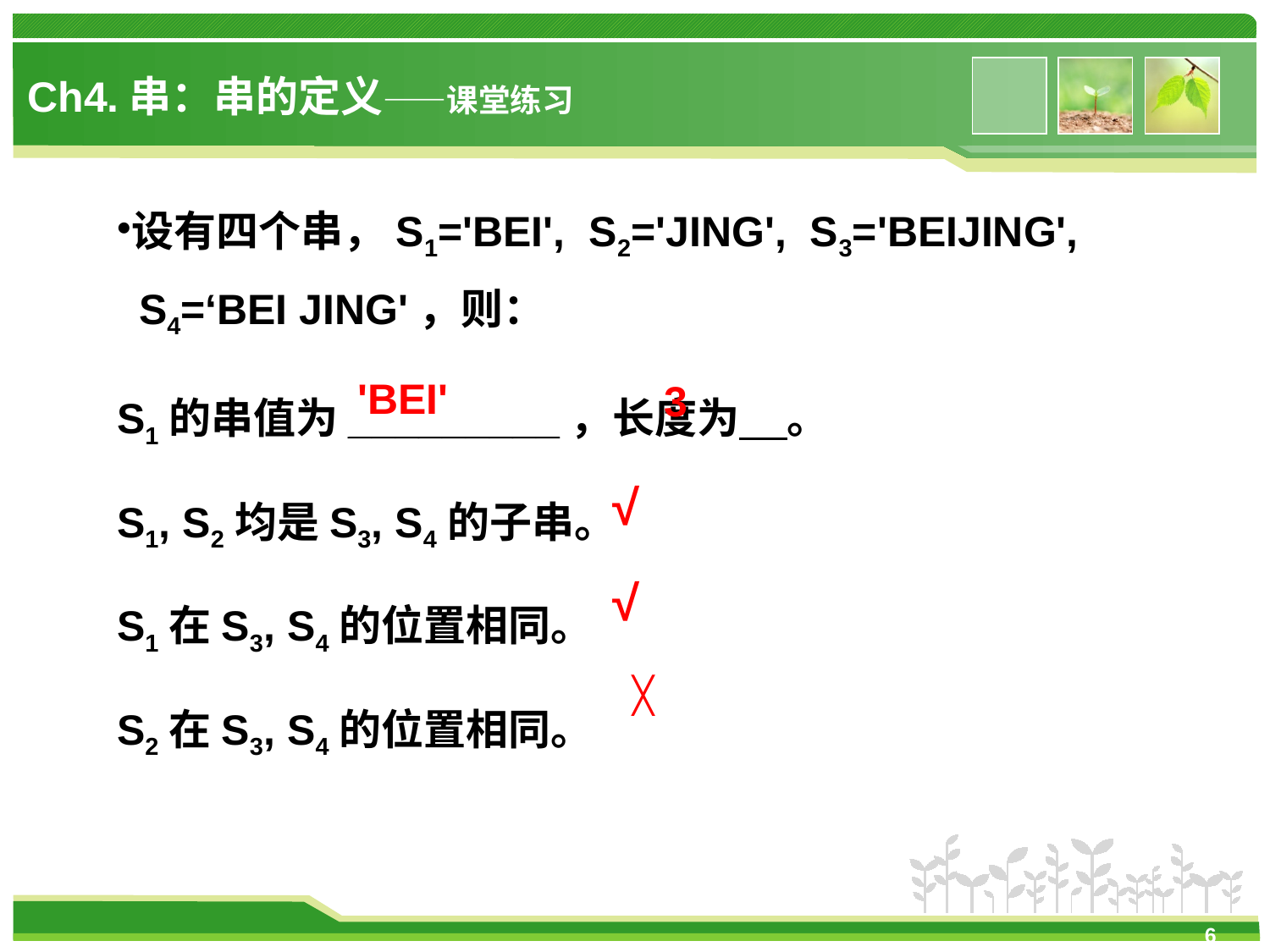

# Ch4.串：串的定义——课堂练习
设有四个串，S1='BEI',  S2='JING',  S3='BEIJING',
  S4=‘BEI JING'，则：

S1的串值为_________，长度为     。

S1, S2均是S3, S4的子串。

S1在S3, S4的位置相同。

S2在S3, S4的位置相同。
'BEI'
3
√
√
╳
6